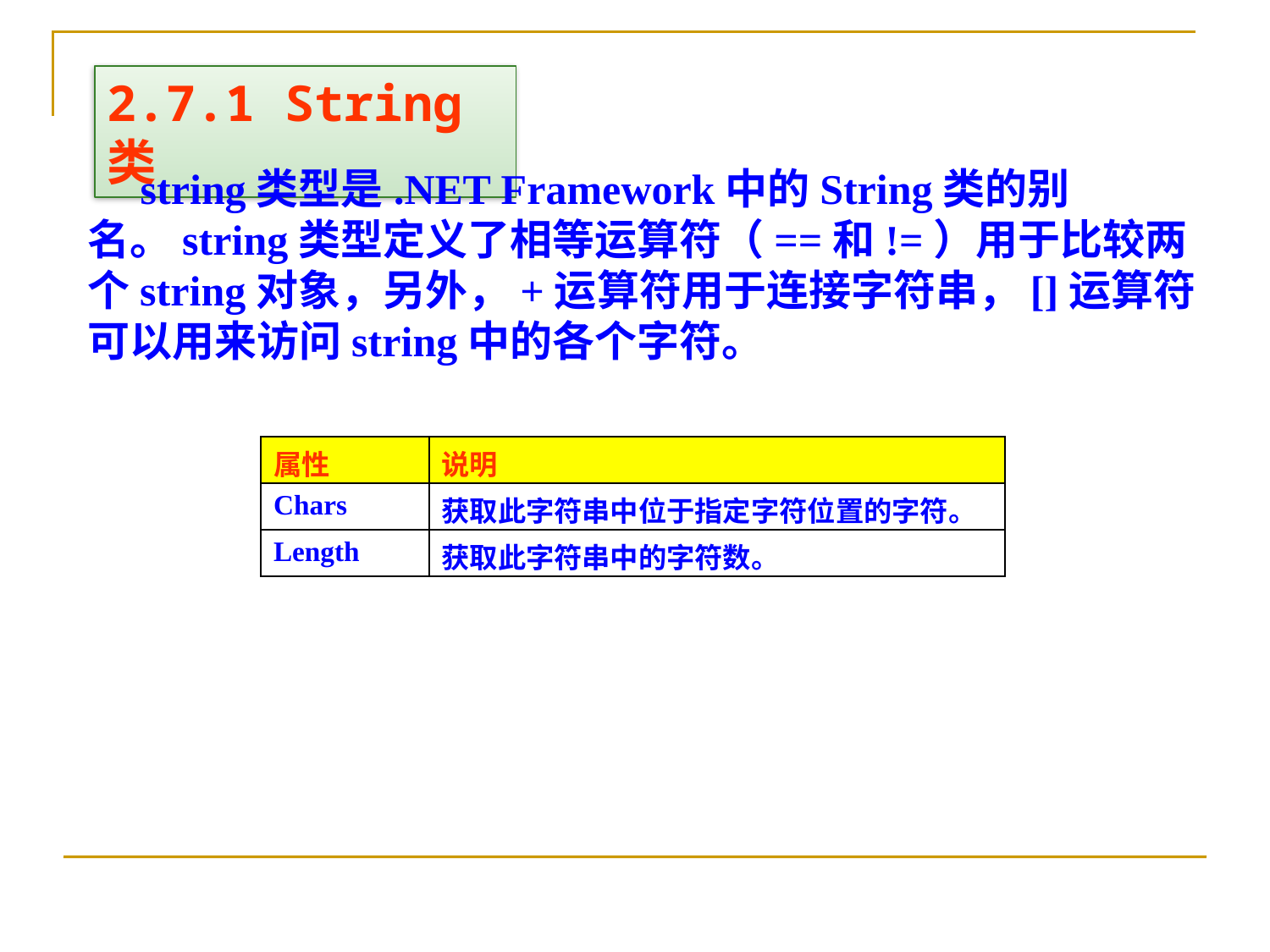

2.7.1 String类
     string类型是.NET Framework中的String类的别名。string类型定义了相等运算符（==和!=）用于比较两个string对象，另外，+运算符用于连接字符串，[]运算符可以用来访问string中的各个字符。
| 属性 | 说明 |
| --- | --- |
| Chars | 获取此字符串中位于指定字符位置的字符。 |
| Length | 获取此字符串中的字符数。 |